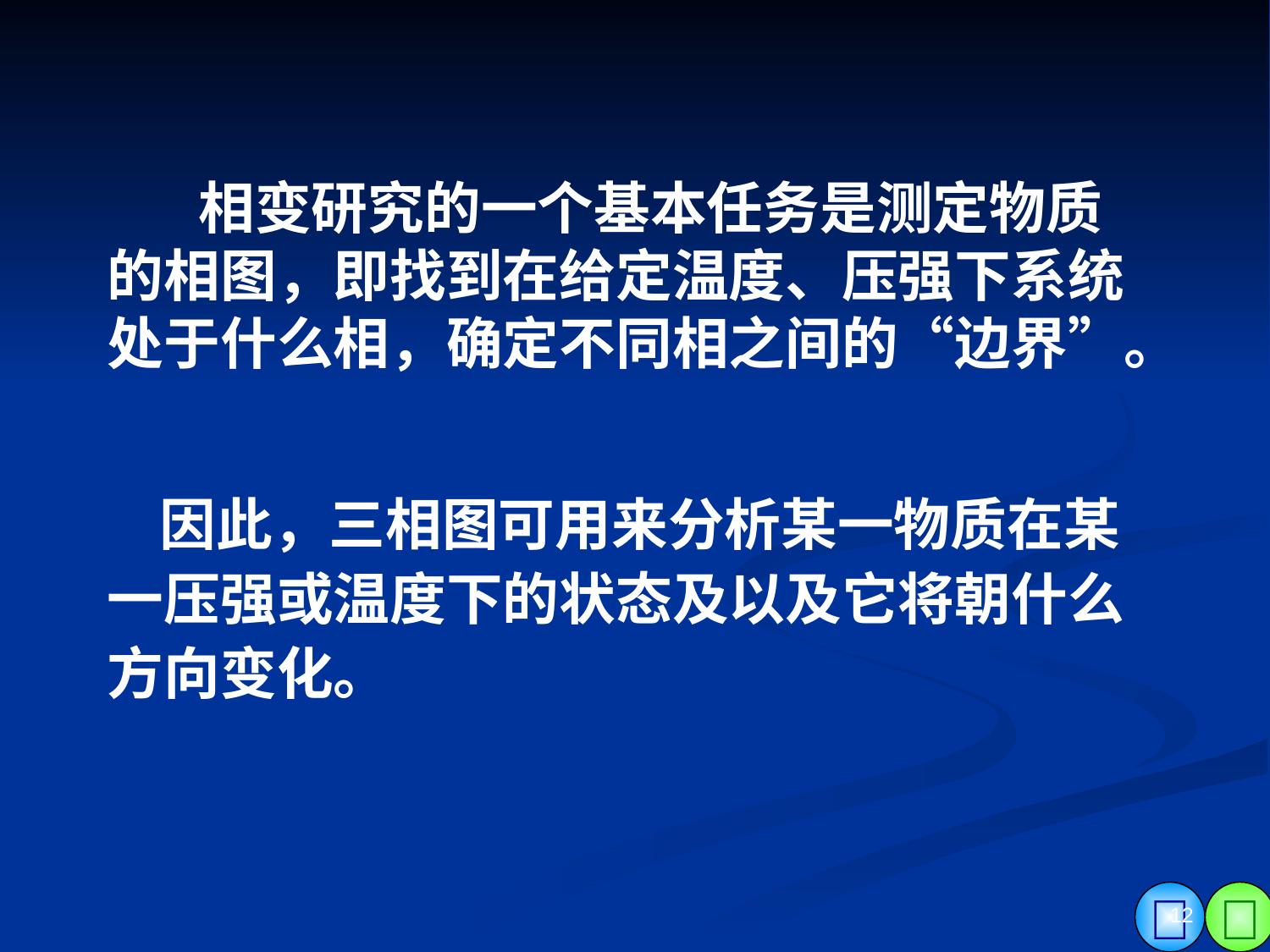

相变研究的一个基本任务是测定物质的相图，即找到在给定温度、压强下系统处于什么相，确定不同相之间的“边界”。
   因此，三相图可用来分析某一物质在某一压强或温度下的状态及以及它将朝什么方向变化。
12